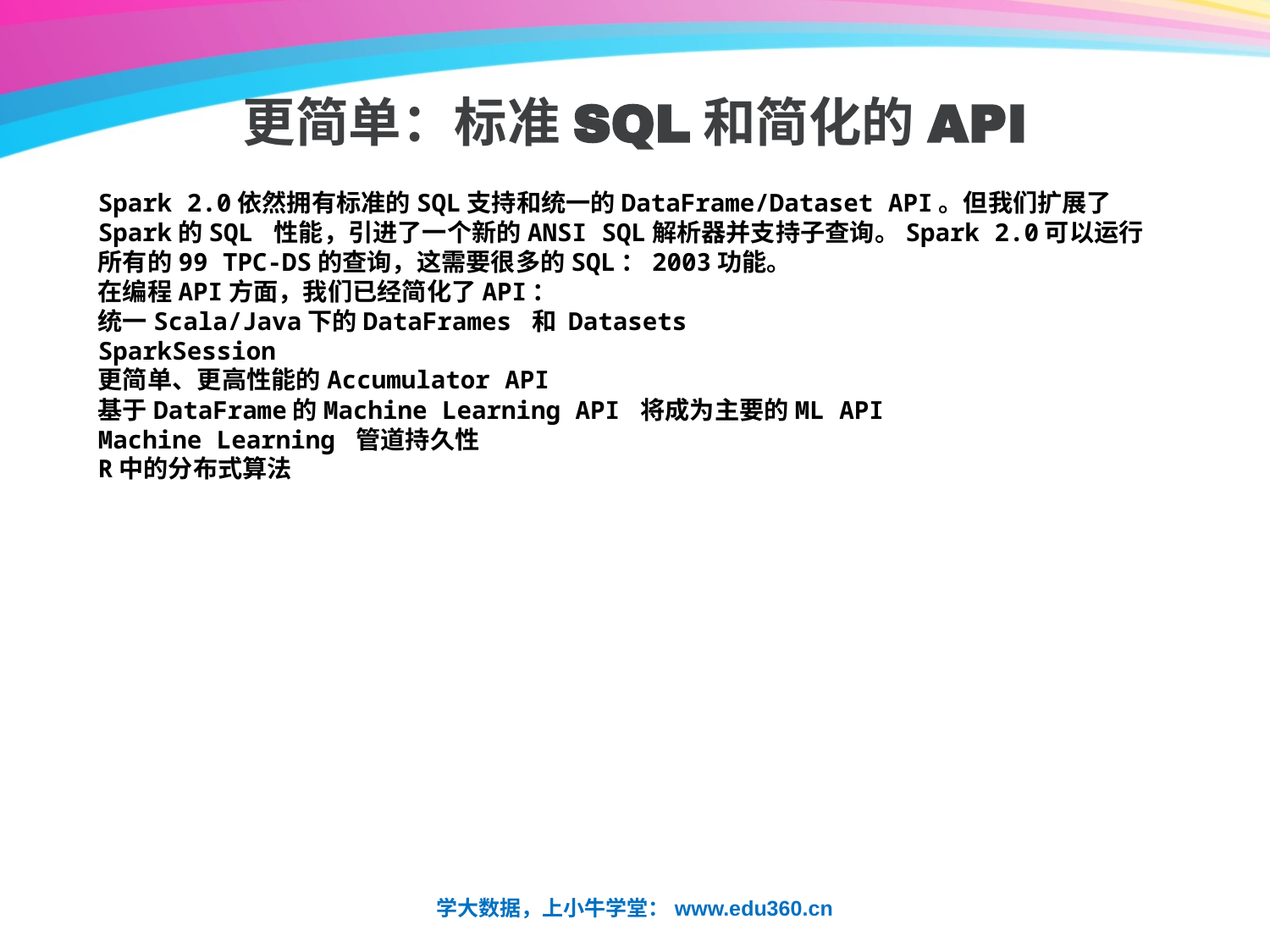

# 更简单：标准SQL和简化的API
Spark 2.0依然拥有标准的SQL支持和统一的DataFrame/Dataset API。但我们扩展了Spark的SQL 性能，引进了一个新的ANSI SQL解析器并支持子查询。Spark 2.0可以运行所有的99 TPC-DS的查询，这需要很多的SQL：2003功能。
在编程API方面，我们已经简化了API：
统一Scala/Java下的DataFrames 和 Datasets
SparkSession
更简单、更高性能的Accumulator API
基于DataFrame的Machine Learning API 将成为主要的ML API
Machine Learning 管道持久性
R中的分布式算法

学大数据，上小牛学堂：www.edu360.cn